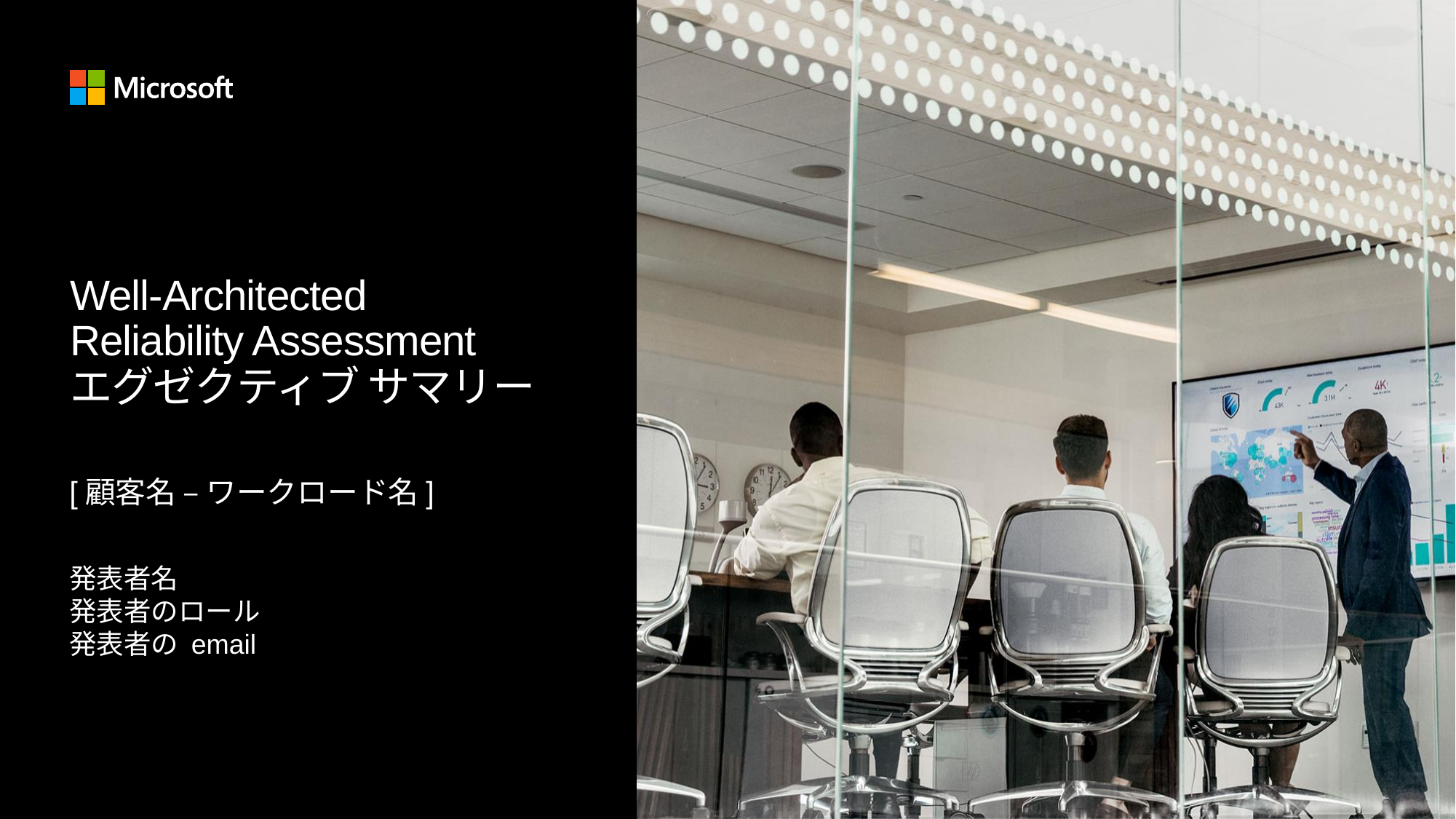

# Well-Architected Reliability Assessment エグゼクティブ サマリー
[顧客名 – ワークロード名]
発表者名
発表者のロール
発表者の email